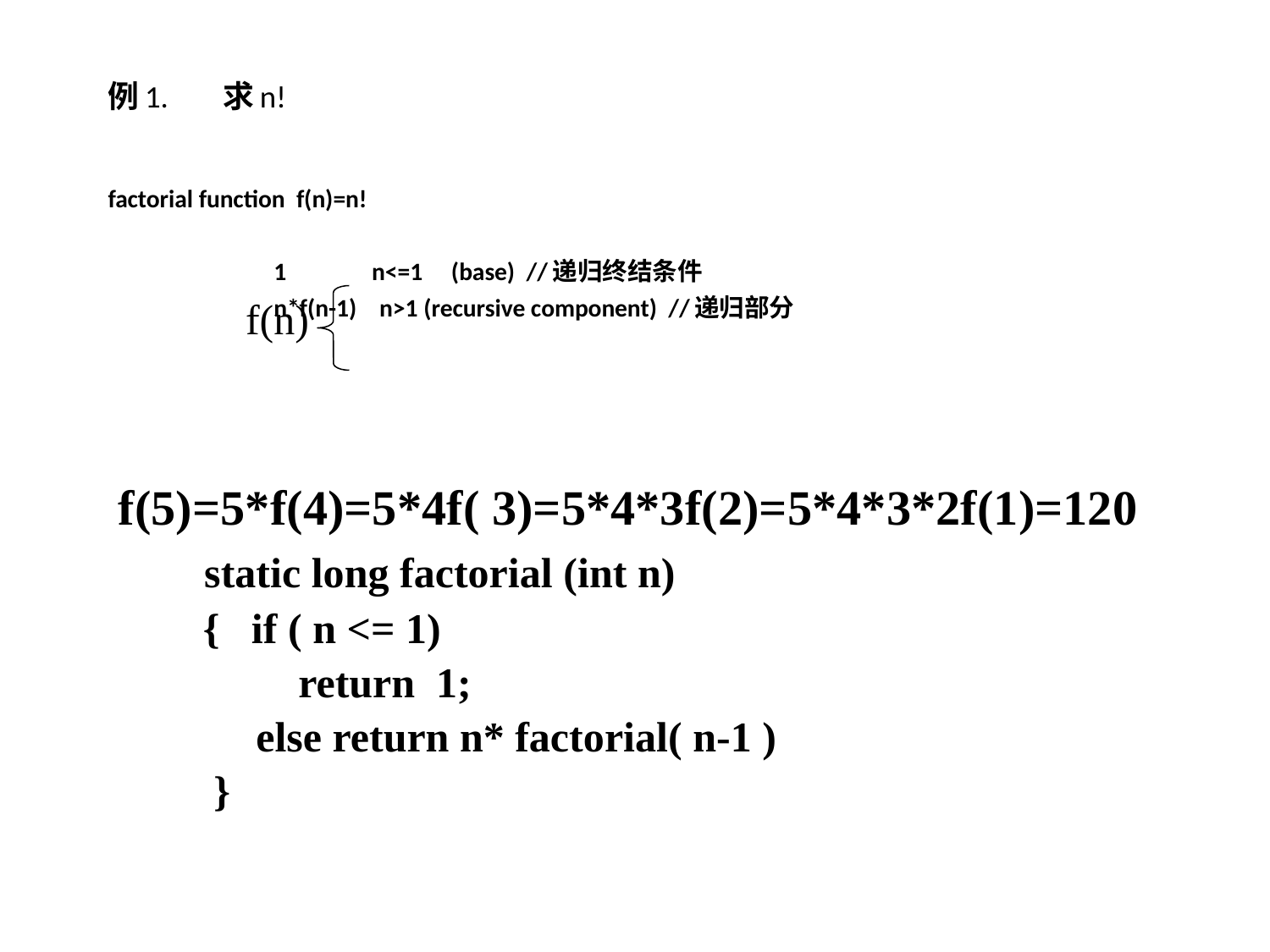

# 例1.       求n!
factorial function  f(n)=n!

                             1               n<=1     (base)  //递归终结条件
                             n*f(n-1)    n>1 (recursive component)  //递归部分

f(n)

f(5)=5*f(4)=5*4f( 3)=5*4*3f(2)=5*4*3*2f(1)=120
       static long factorial (int n)
        {   if ( n <= 1)
                 return  1;
             else return n* factorial( n-1 )
         }